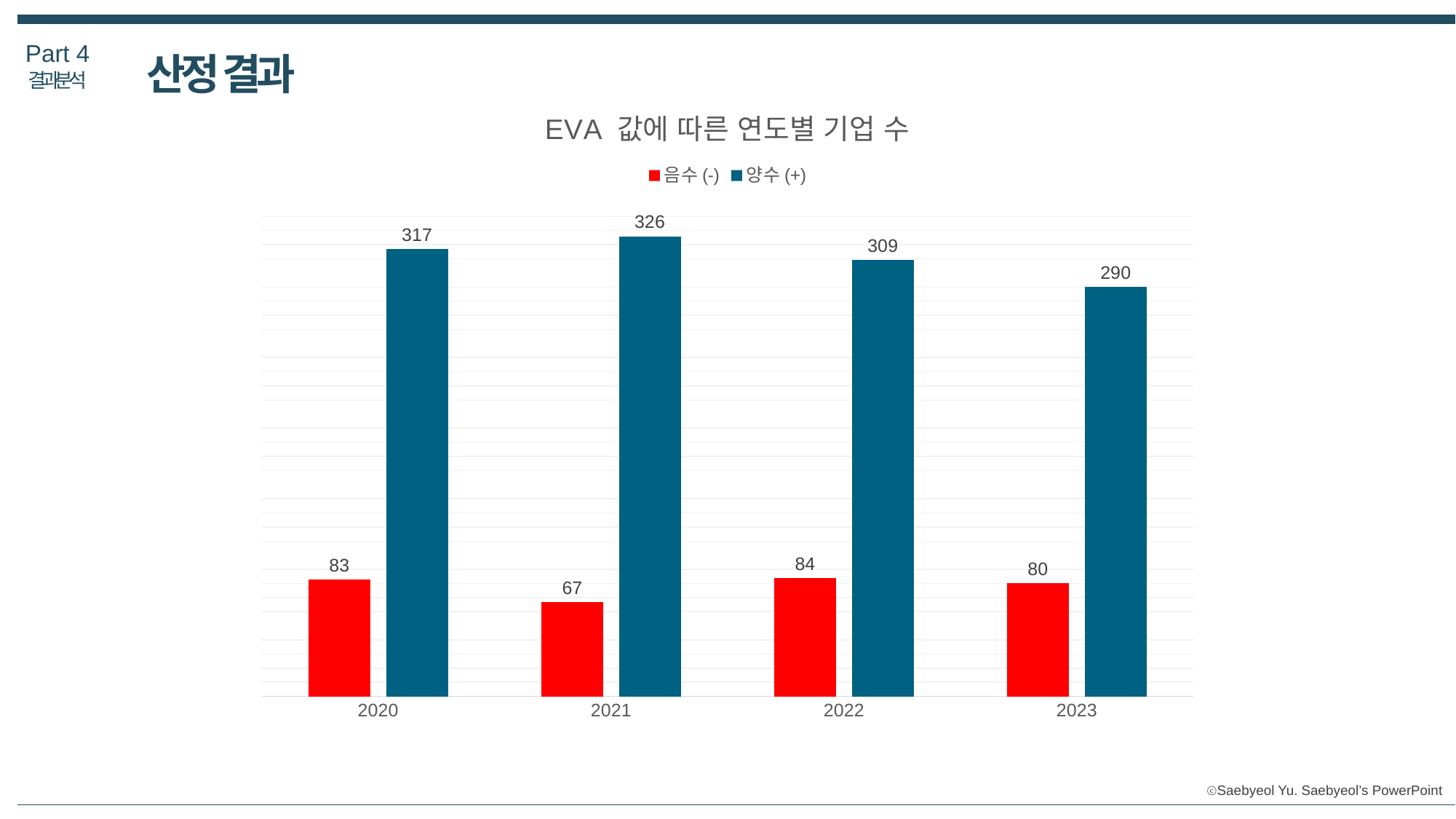

Part 4
산정 결과
결과분석

### Chart: EVA 값에 따른 연도별 기업 수

| Category | 음수(-) | 양수(+) |
|---|---|---|
| 2020 | 83.0 | 317.0 |
| 2021 | 67.0 | 326.0 |
| 2022 | 84.0 | 309.0 |
| 2023 | 80.0 | 290.0 |
ROIC(투하자본이익률)